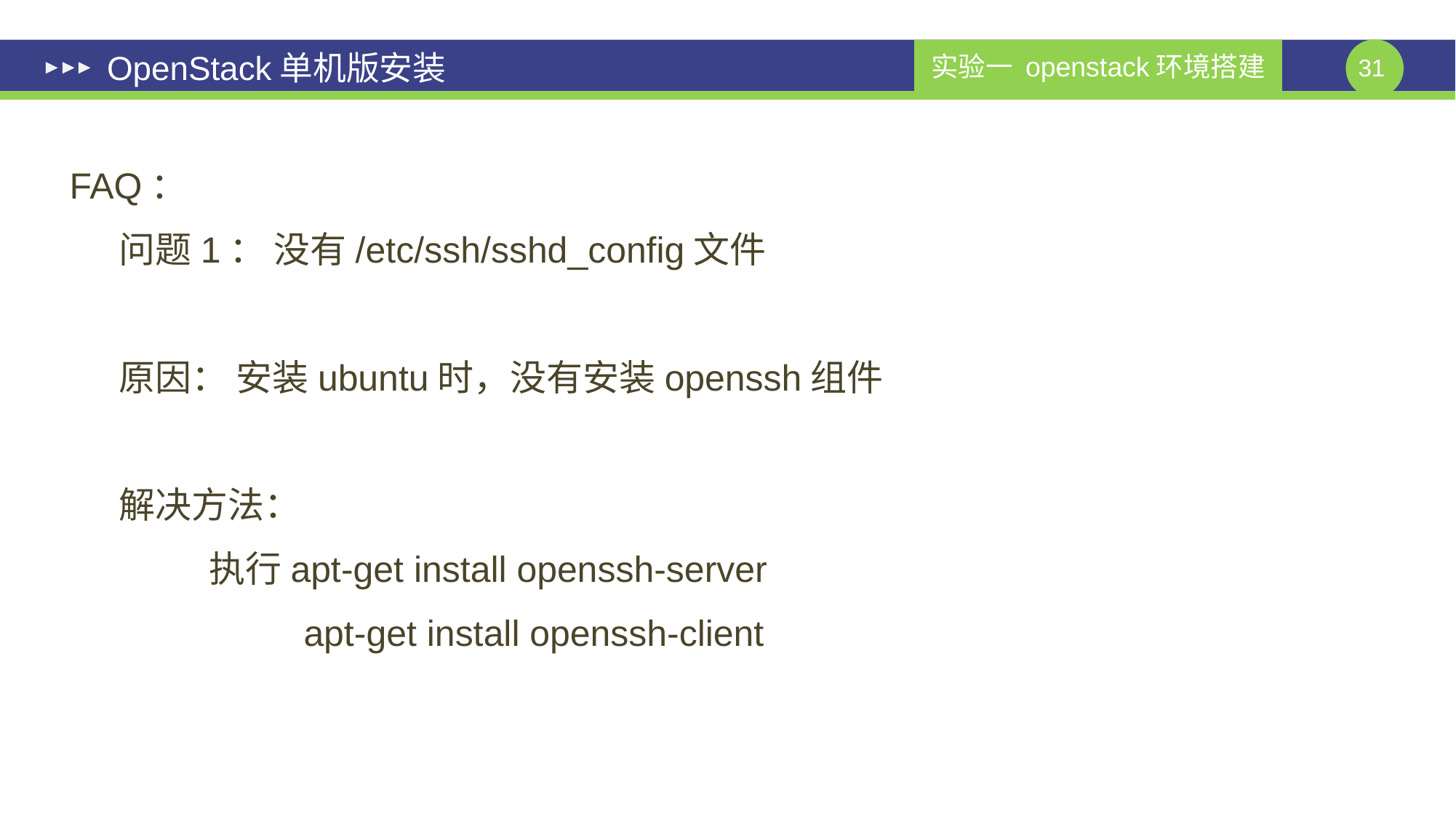

# OpenStack单机版安装
FAQ：
     问题1： 没有/etc/ssh/sshd_config文件

     原因： 安装ubuntu时，没有安装openssh组件

     解决方法：
                执行apt-get install openssh-server
                       apt-get install openssh-client